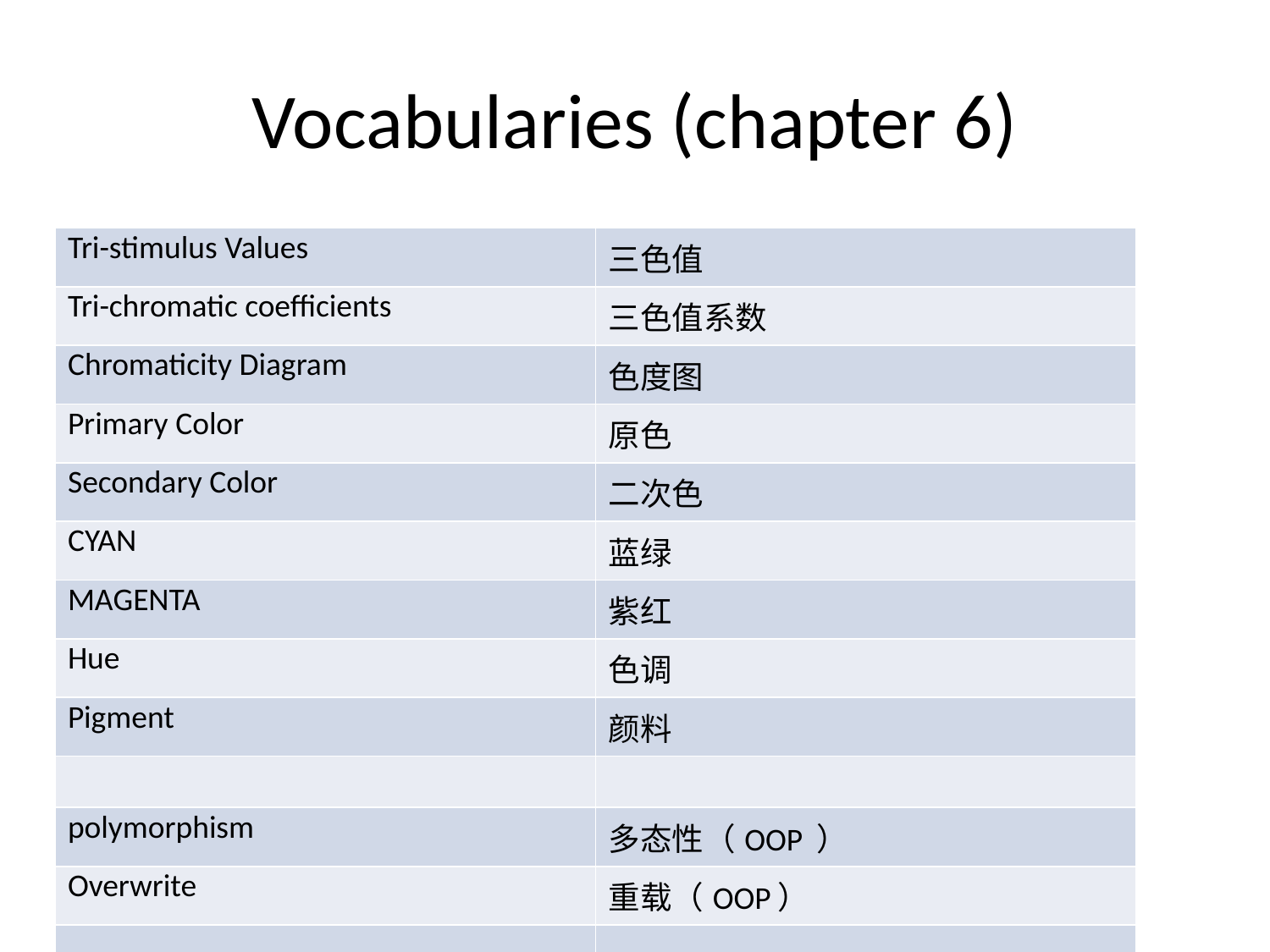

# Vocabularies (chapter 6)
| Tri-stimulus Values | 三色值 |
| --- | --- |
| Tri-chromatic coefficients | 三色值系数 |
| Chromaticity Diagram | 色度图 |
| Primary Color | 原色 |
| Secondary Color | 二次色 |
| CYAN | 蓝绿 |
| MAGENTA | 紫红 |
| Hue | 色调 |
| Pigment | 颜料 |
|  |  |
| polymorphism | 多态性（OOP ） |
| Overwrite | 重载（OOP） |
|  |  |